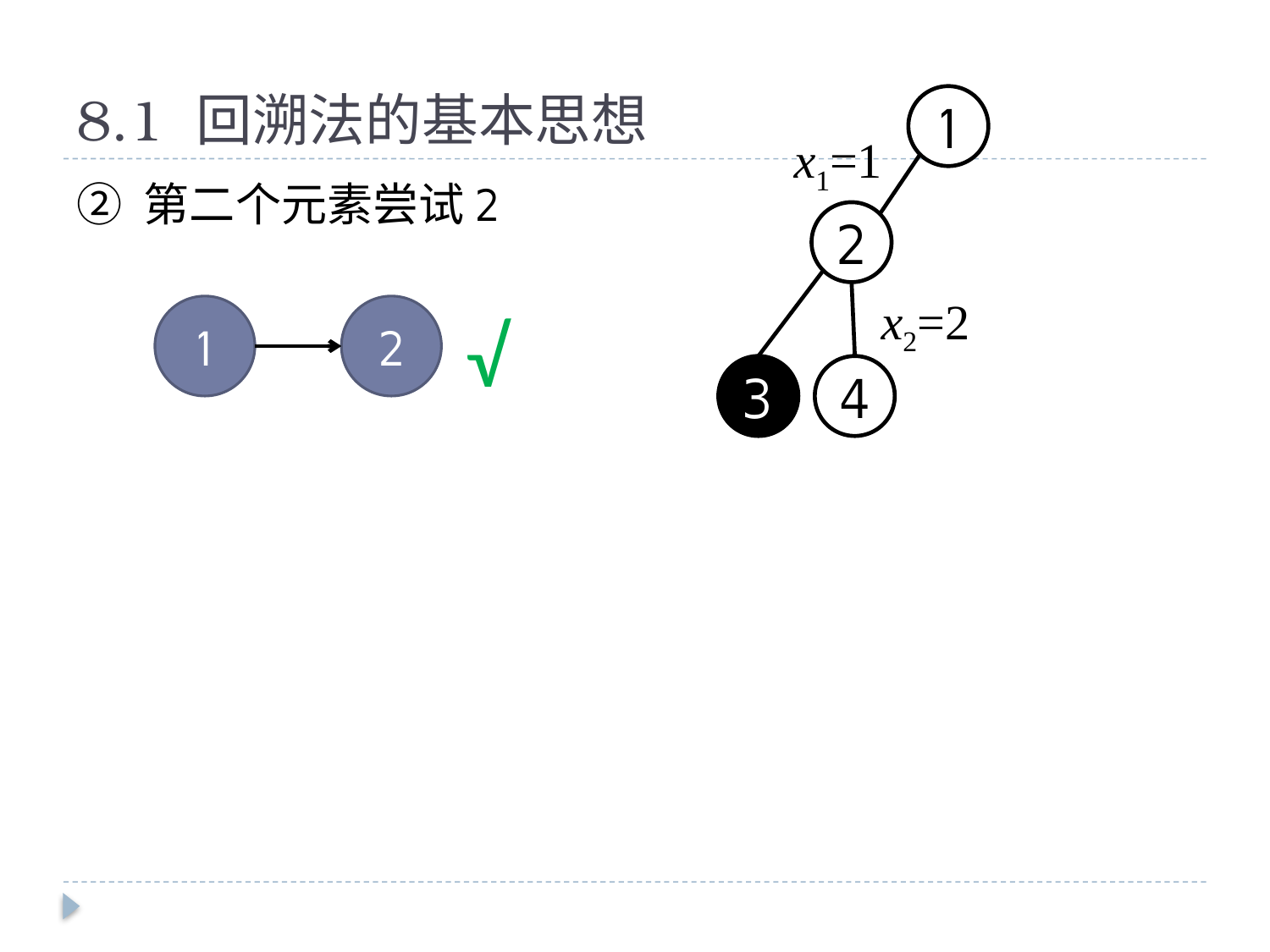

# 8.1 回溯法的基本思想
1
x1=1
② 第二个元素尝试2
2
x2=2
1
2
√
3
4